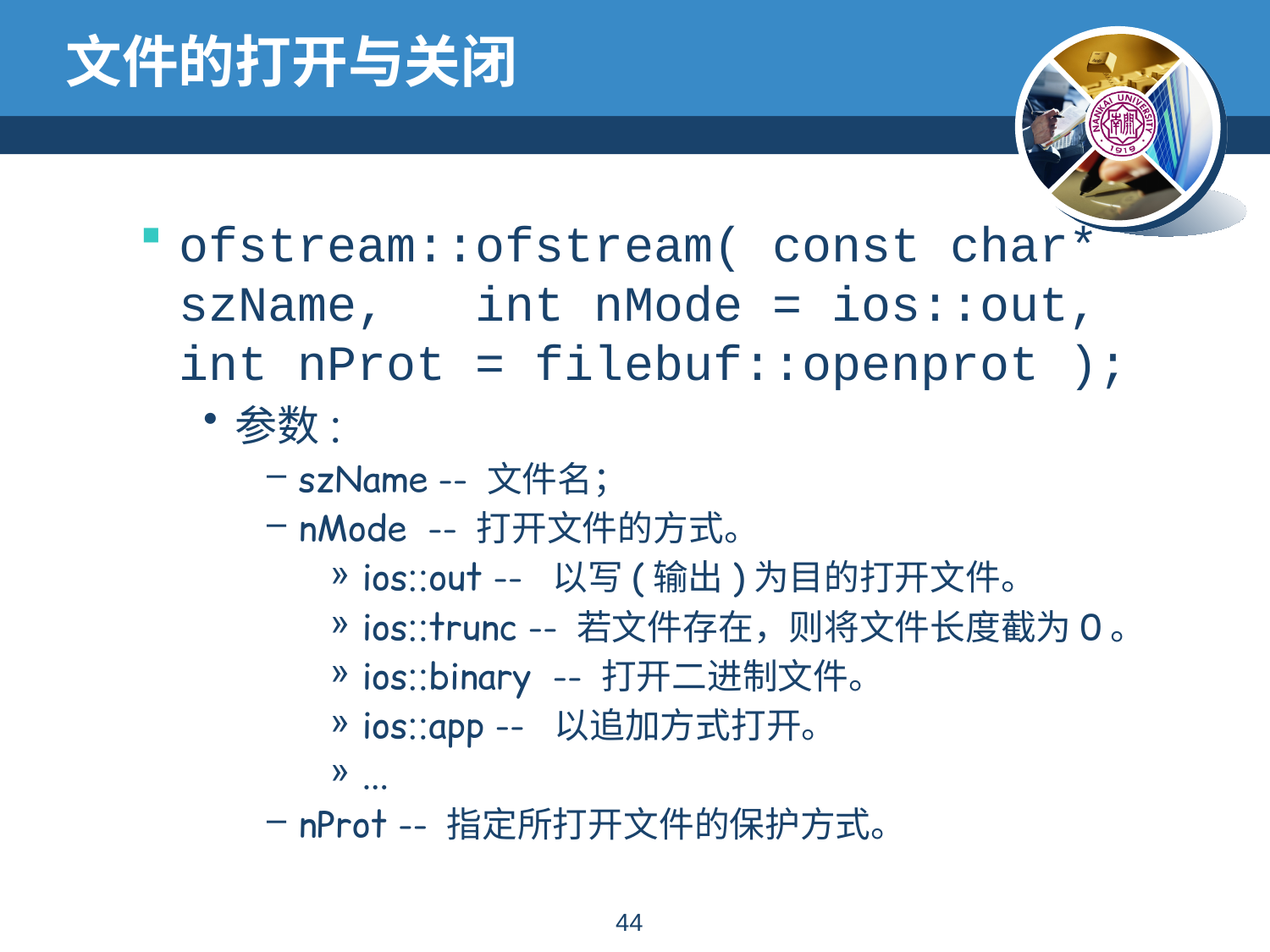

# 文件的打开与关闭
ofstream::ofstream( const char* szName,   int nMode = ios::out,   int nProt = filebuf::openprot );
参数:
szName -- 文件名；
nMode  -- 打开文件的方式。
ios::out --  以写(输出)为目的打开文件。
ios::trunc -- 若文件存在，则将文件长度截为0。
ios::binary  -- 打开二进制文件。
ios::app --  以追加方式打开。
...
nProt -- 指定所打开文件的保护方式。
44